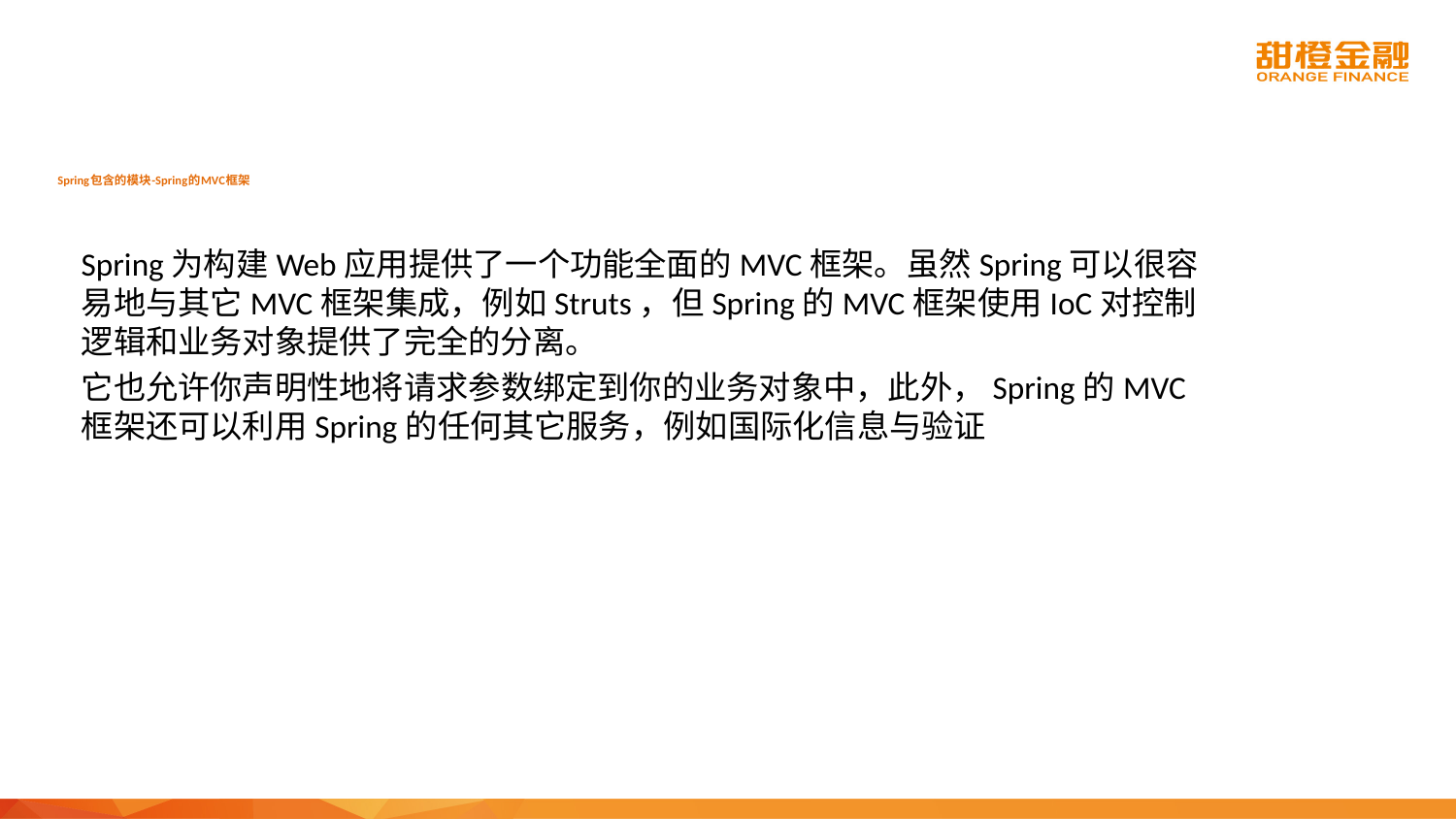

Spring包含的模块-Spring的MVC框架
Spring为构建Web应用提供了一个功能全面的MVC框架。虽然Spring可以很容易地与其它MVC框架集成，例如Struts，但Spring的MVC框架使用IoC对控制逻辑和业务对象提供了完全的分离。
它也允许你声明性地将请求参数绑定到你的业务对象中，此外，Spring的MVC框架还可以利用Spring的任何其它服务，例如国际化信息与验证